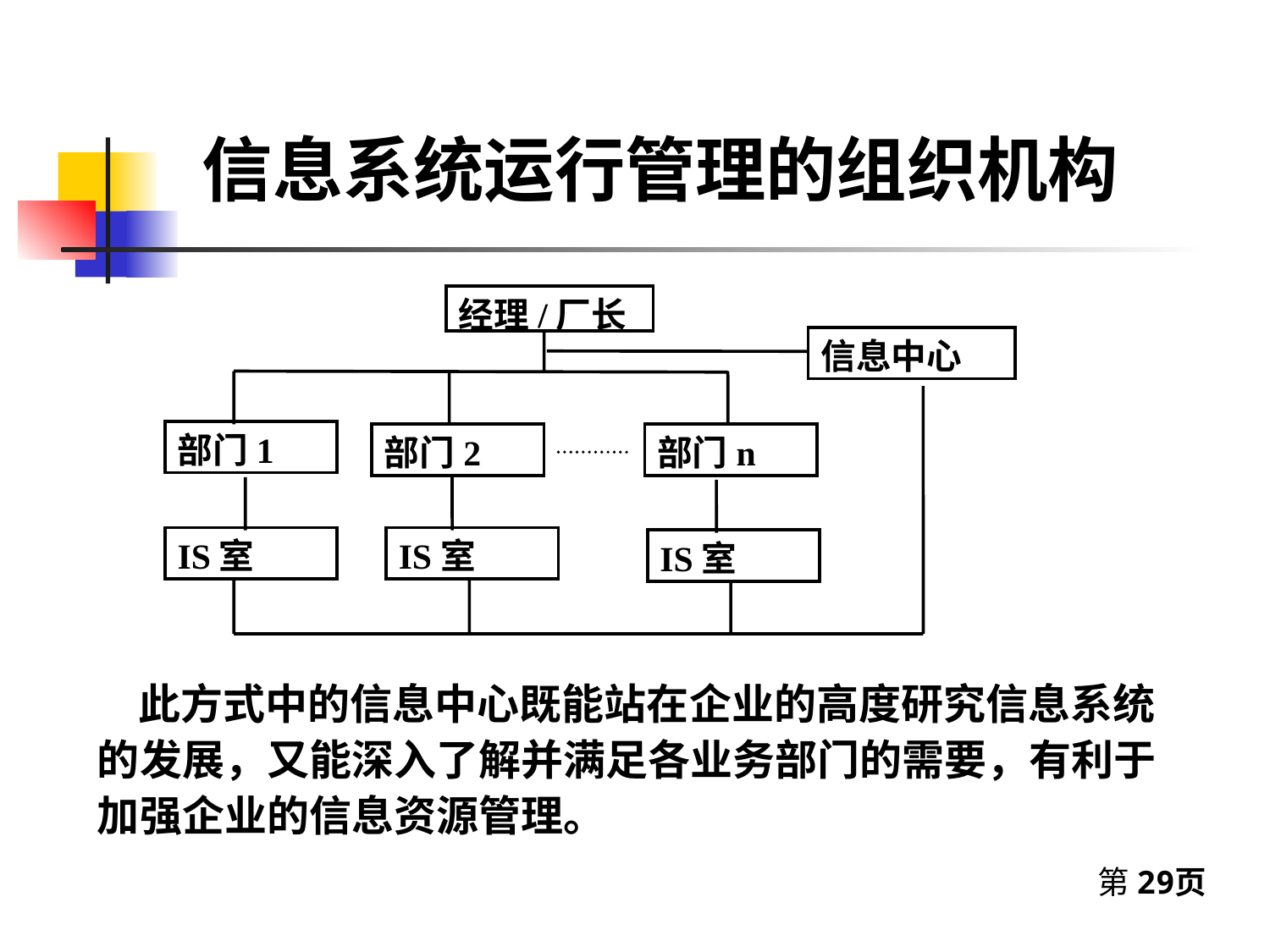

# 信息系统运行管理的组织机构
经理/厂长
信息中心

部门1
部门2
部门n

IS室
IS室
IS室

 　此方式中的信息中心既能站在企业的高度研究信息系统的发展，又能深入了解并满足各业务部门的需要，有利于加强企业的信息资源管理。